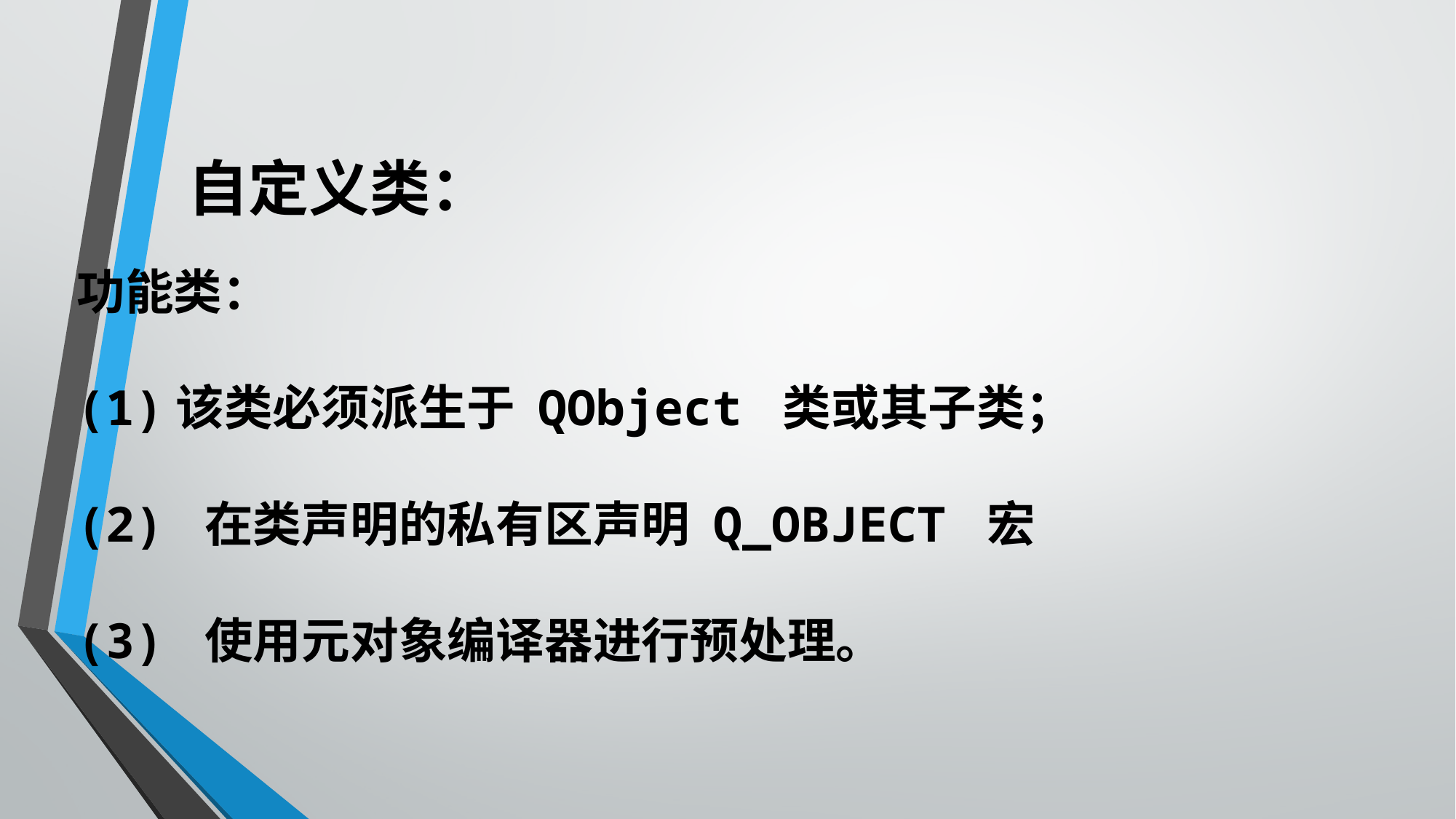

# 自定义类：
功能类：
(1)该类必须派生于 QObject 类或其子类；
(2) 在类声明的私有区声明 Q_OBJECT 宏
(3) 使用元对象编译器进行预处理。